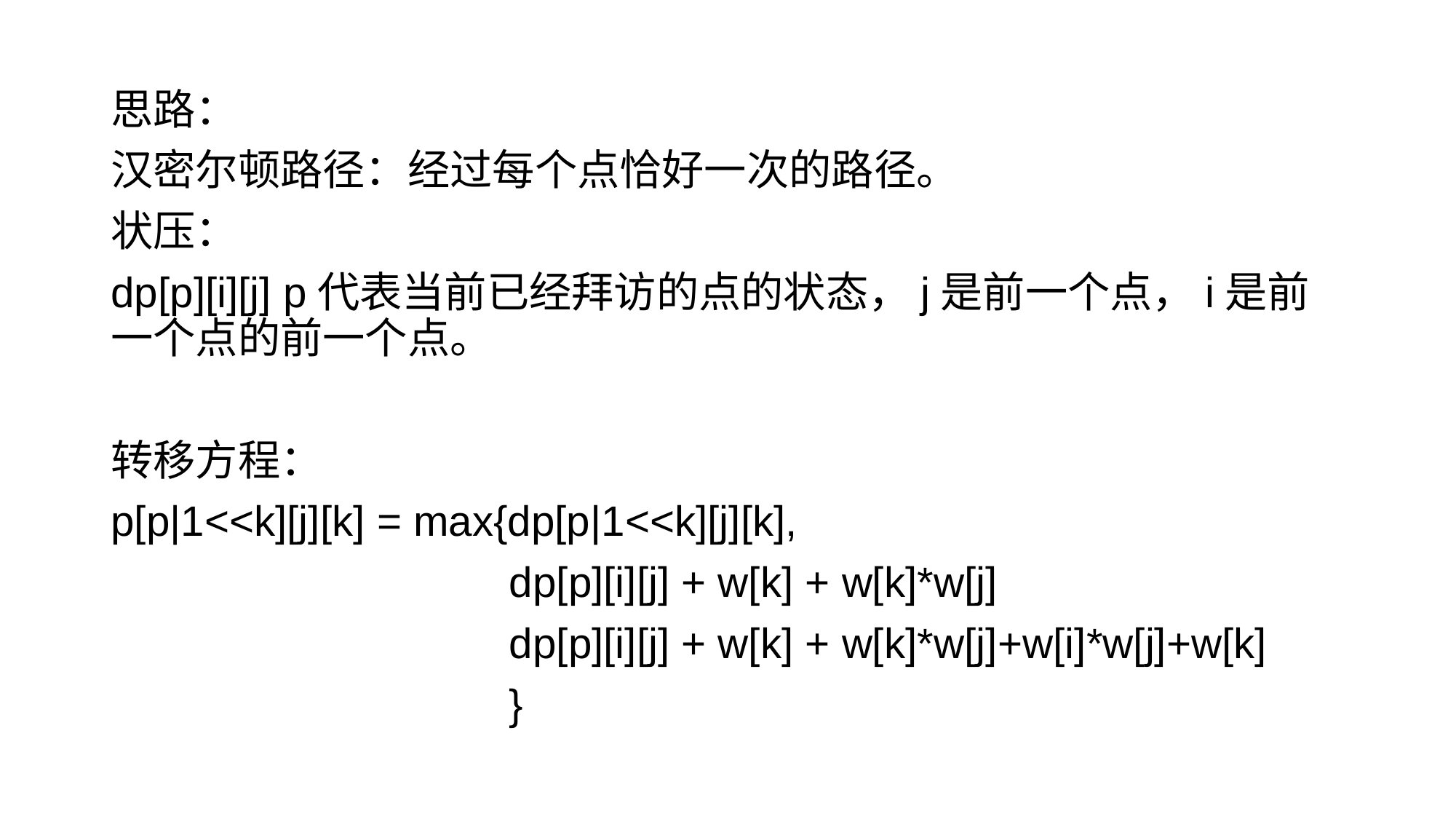

思路：
汉密尔顿路径：经过每个点恰好一次的路径。
状压：
dp[p][i][j] p代表当前已经拜访的点的状态，j是前一个点，i是前一个点的前一个点。

转移方程：
p[p|1<<k][j][k] = max{dp[p|1<<k][j][k],
			      dp[p][i][j] + w[k] + w[k]*w[j]
 			      dp[p][i][j] + w[k] + w[k]*w[j]+w[i]*w[j]+w[k]
			      }